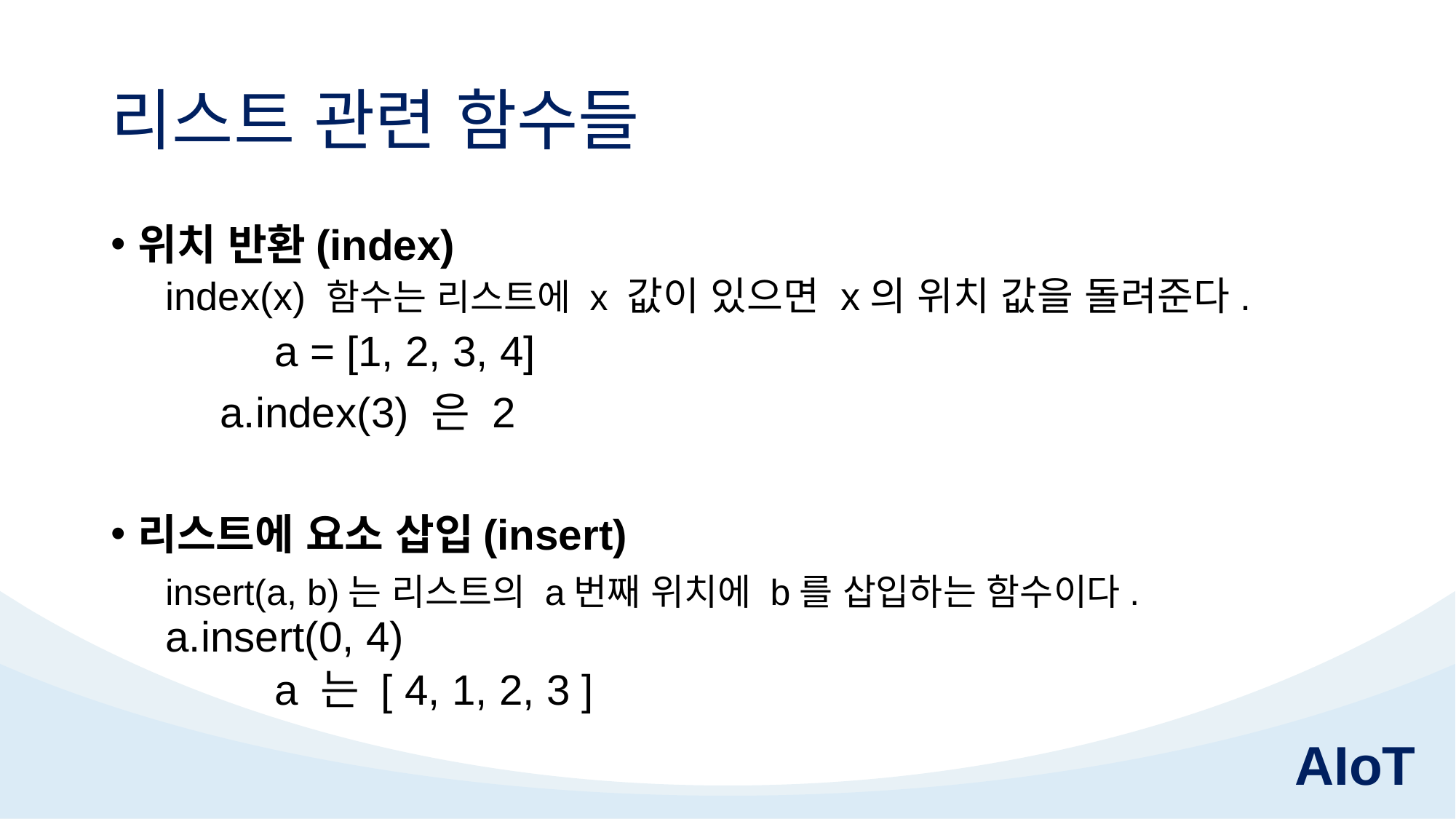

# 리스트 관련 함수들
위치 반환(index)
index(x) 함수는 리스트에 x 값이 있으면 x의 위치 값을 돌려준다.
	a = [1, 2, 3, 4]
	a.index(3) 은 2

리스트에 요소 삽입(insert)
insert(a, b)는 리스트의 a번째 위치에 b를 삽입하는 함수이다.	 	a.insert(0, 4)
	a 는 [ 4, 1, 2, 3 ]